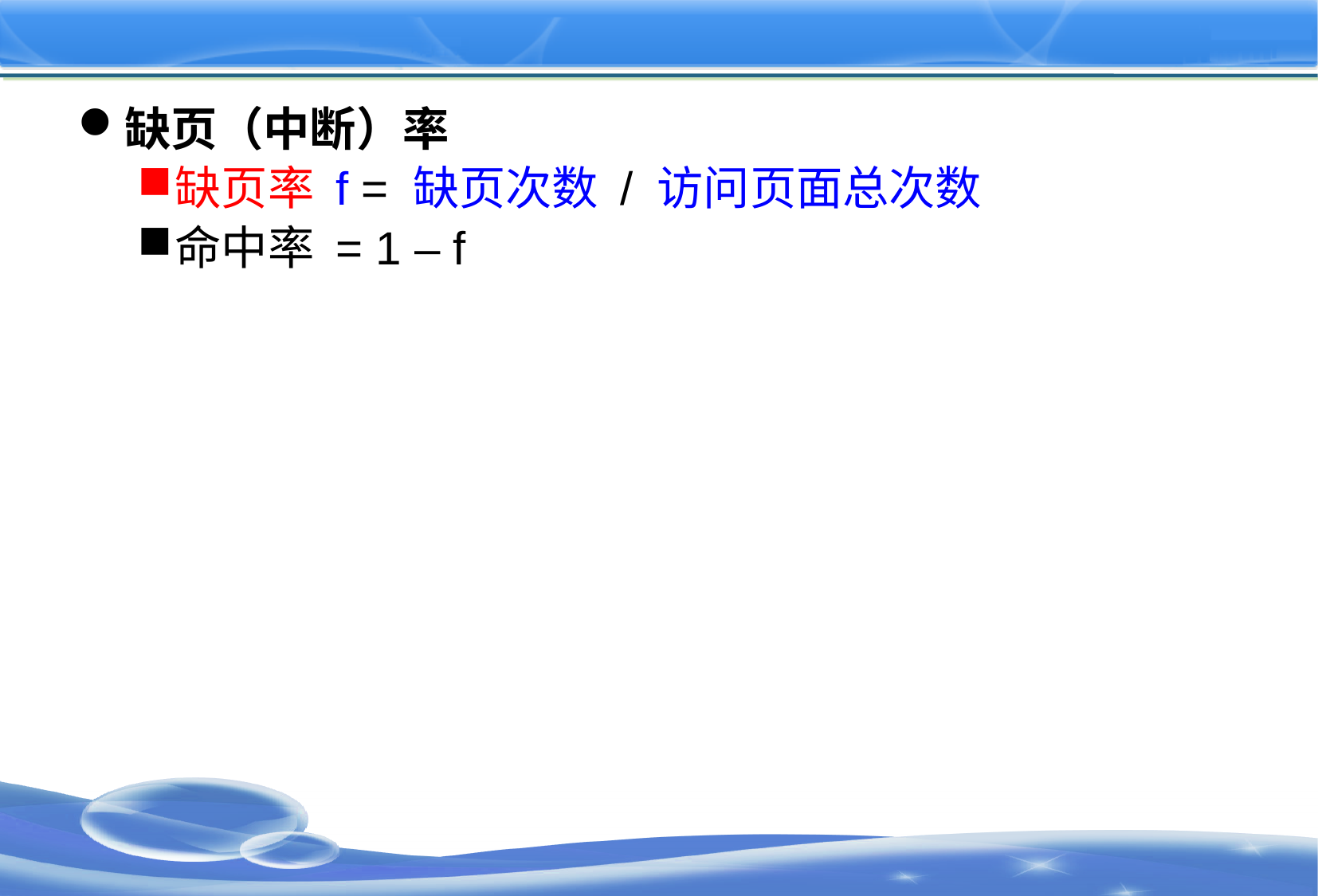

#
缺页（中断）率
缺页率 f = 缺页次数 / 访问页面总次数
命中率 = 1 – f